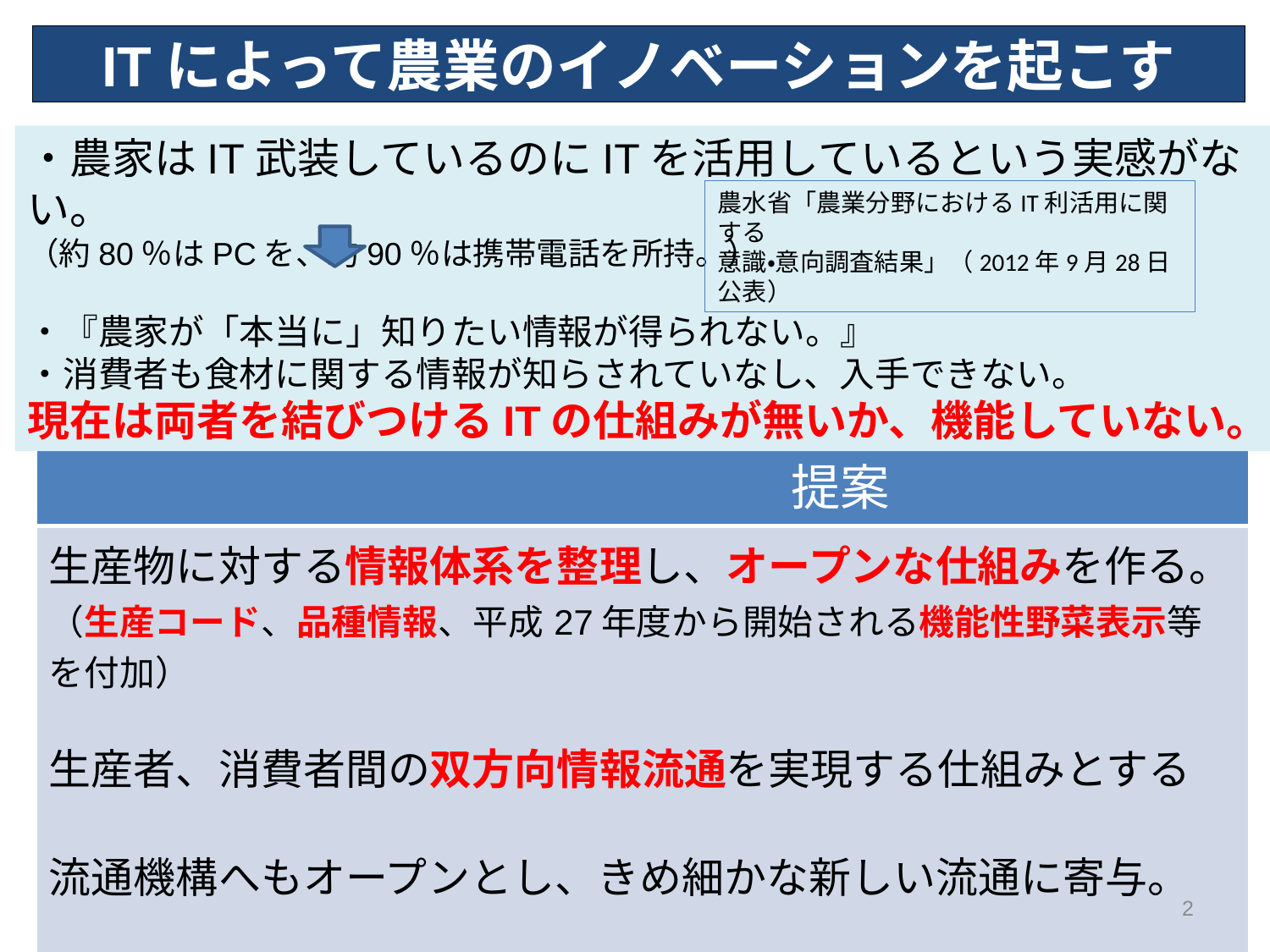

ITによって農業のイノベーションを起こす
・農家はIT武装しているのにITを活用しているという実感がない。
（約80％はPCを、約90％は携帯電話を所持。）

・『農家が「本当に」知りたい情報が得られない。』
・消費者も食材に関する情報が知らされていなし、入手できない。
現在は両者を結びつけるITの仕組みが無いか、機能していない。
農水省「農業分野におけるIT利活用に関する
意識・意向調査結果」（2012年9月28日公表）

| 提案 |
| --- |
| 生産物に対する情報体系を整理し、オープンな仕組みを作る。 （生産コード、品種情報、平成27年度から開始される機能性野菜表示等を付加） 生産者、消費者間の双方向情報流通を実現する仕組みとする 流通機構へもオープンとし、きめ細かな新しい流通に寄与。 食材活用情報サイトへもオープンとし新しいサービス展開に寄与 |
2